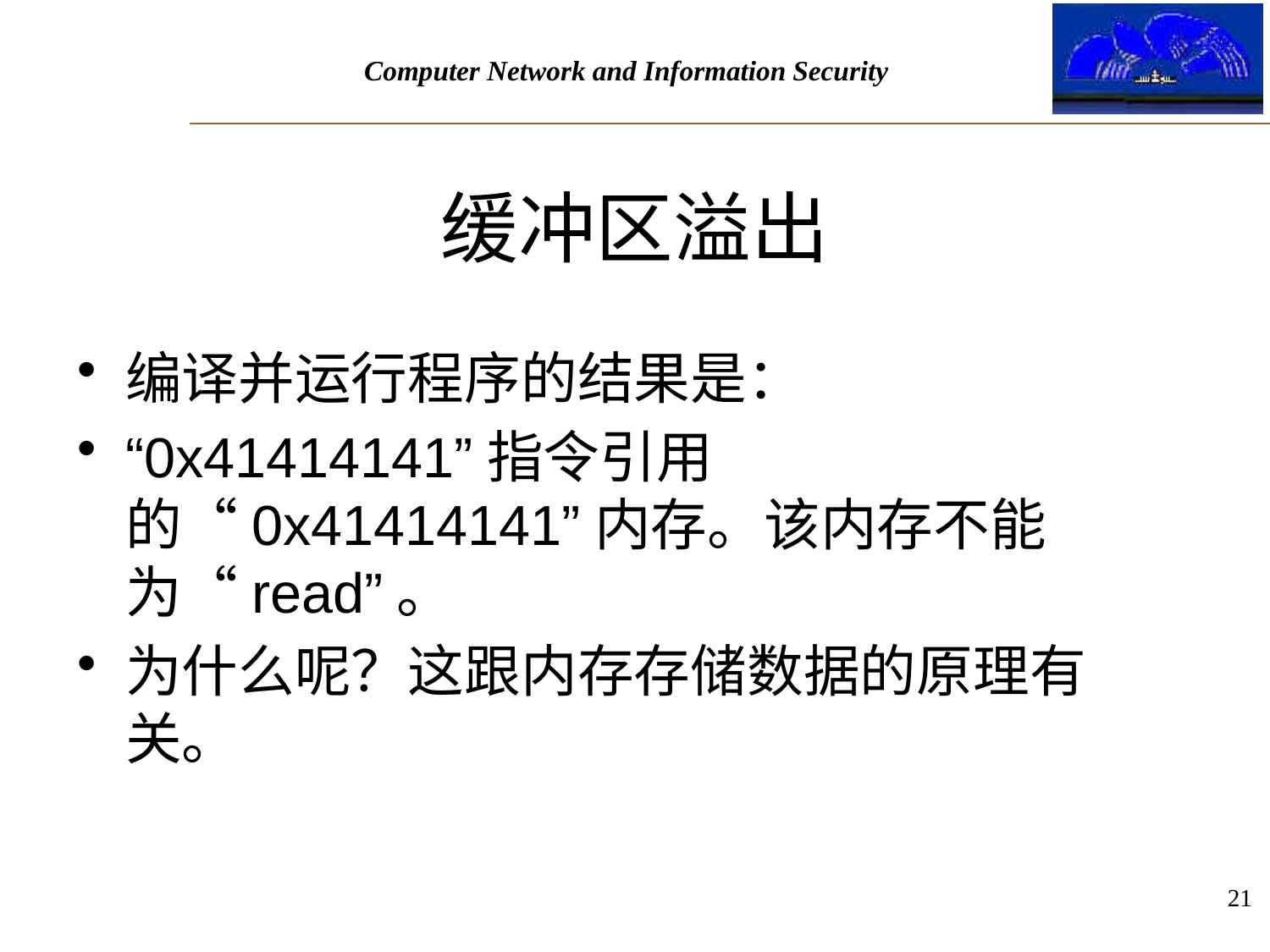

# 缓冲区溢出
编译并运行程序的结果是：
“0x41414141”指令引用的“0x41414141”内存。该内存不能为“read”。
为什么呢？这跟内存存储数据的原理有关。
21